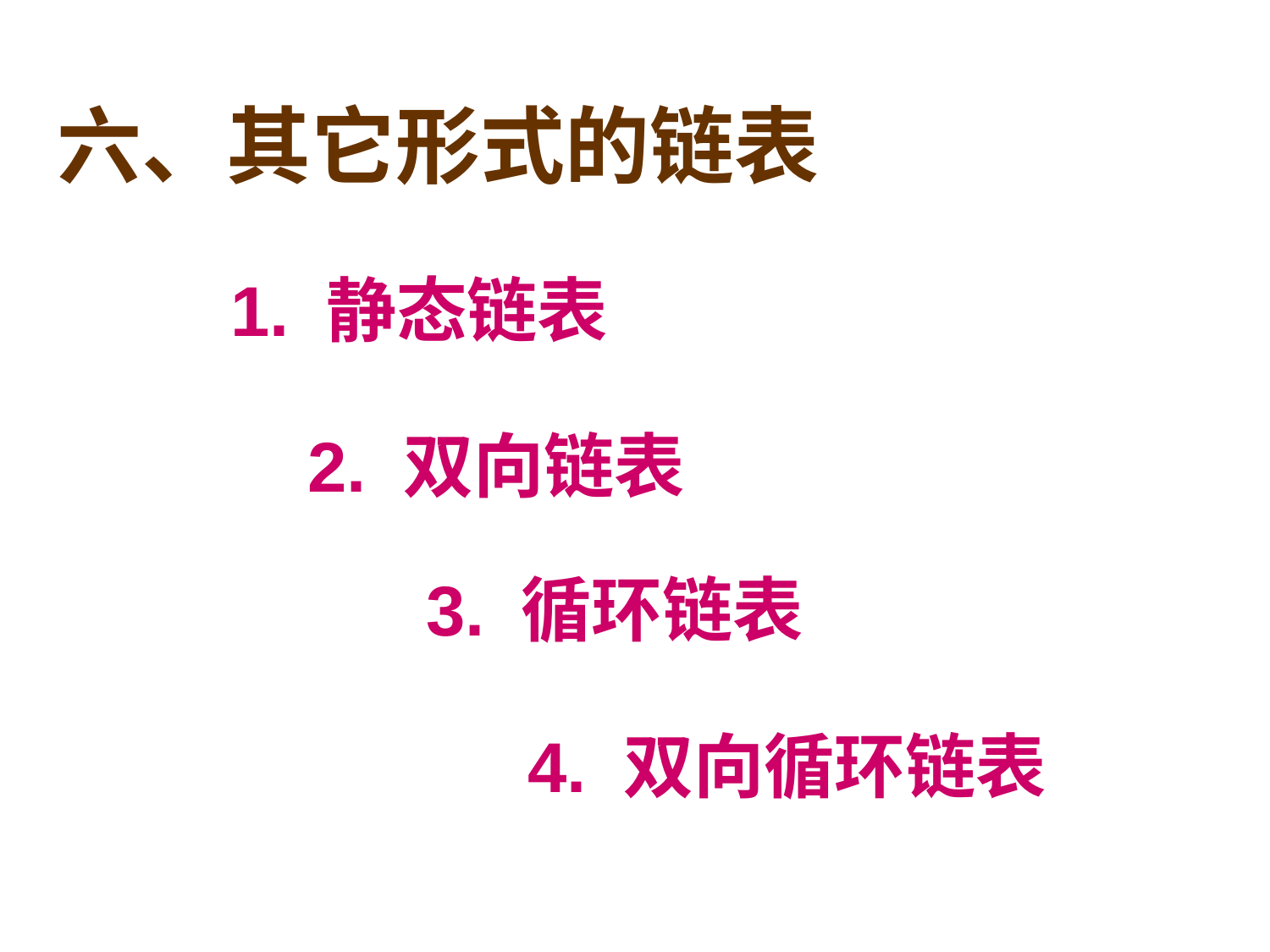

六、其它形式的链表
 1. 静态链表
 2. 双向链表
3. 循环链表
4. 双向循环链表